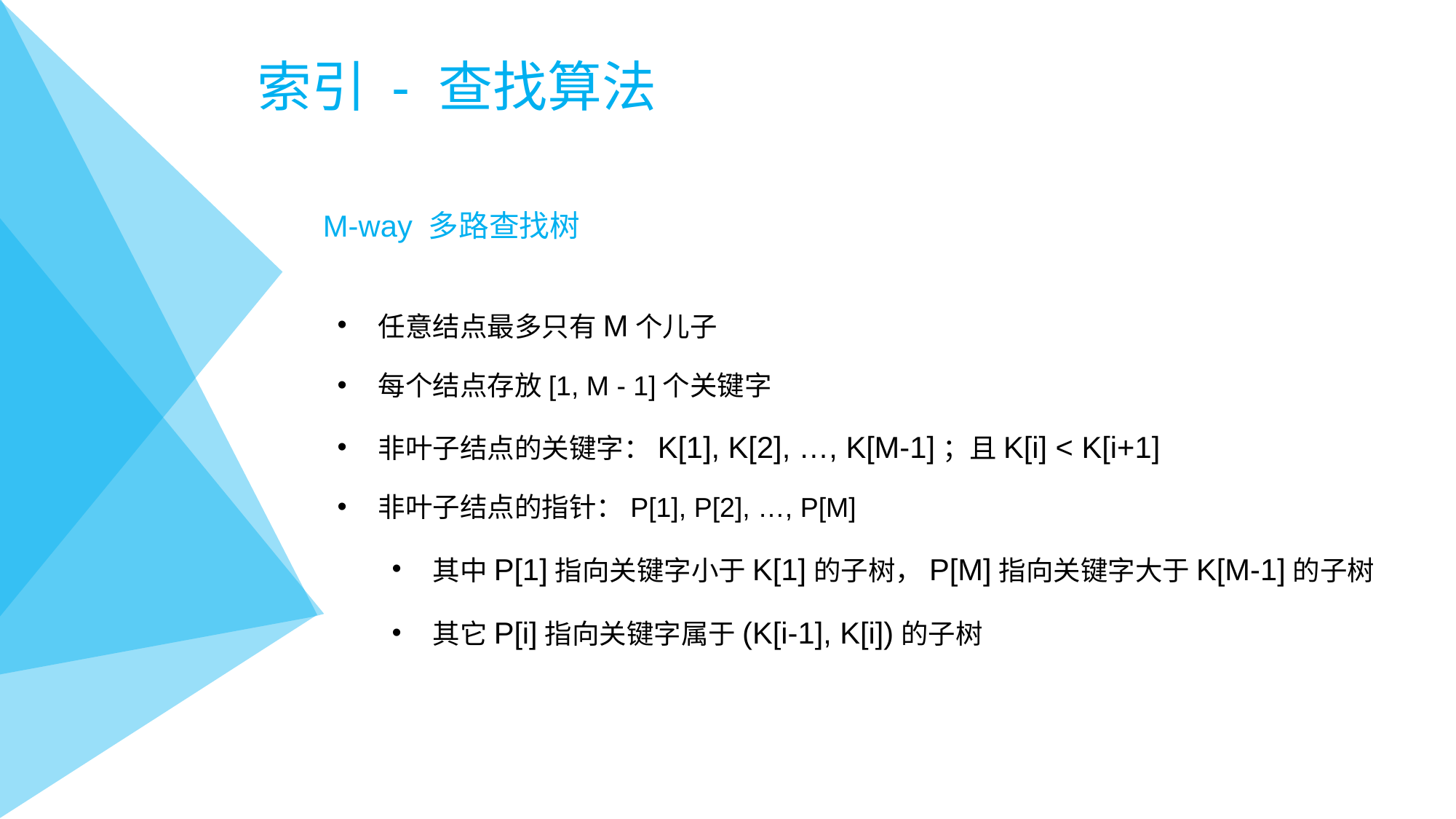

# 索引 - 查找算法
M-way 多路查找树

任意结点最多只有M个儿子
每个结点存放[1, M - 1]个关键字
非叶子结点的关键字：K[1], K[2], …, K[M-1]；且K[i] < K[i+1]
非叶子结点的指针：P[1], P[2], …, P[M]
其中P[1]指向关键字小于K[1]的子树，P[M]指向关键字大于K[M-1]的子树
其它P[i]指向关键字属于(K[i-1], K[i])的子树